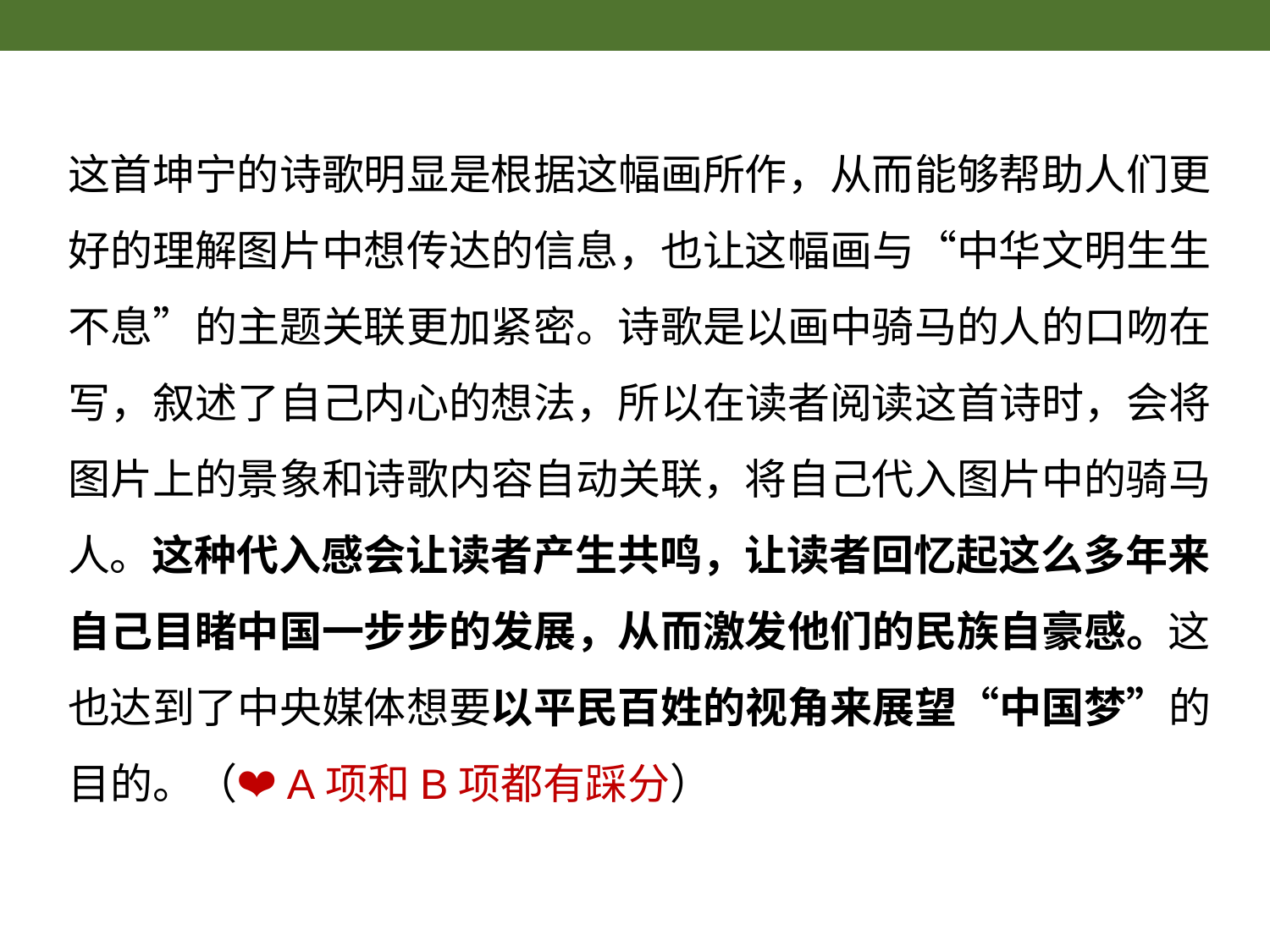

这首坤宁的诗歌明显是根据这幅画所作，从而能够帮助人们更好的理解图片中想传达的信息，也让这幅画与“中华文明生生不息”的主题关联更加紧密。诗歌是以画中骑马的人的口吻在写，叙述了自己内心的想法，所以在读者阅读这首诗时，会将图片上的景象和诗歌内容自动关联，将自己代入图片中的骑马人。这种代入感会让读者产生共鸣，让读者回忆起这么多年来自己目睹中国一步步的发展，从而激发他们的民族自豪感。这也达到了中央媒体想要以平民百姓的视角来展望“中国梦”的目的。（❤A项和B项都有踩分）